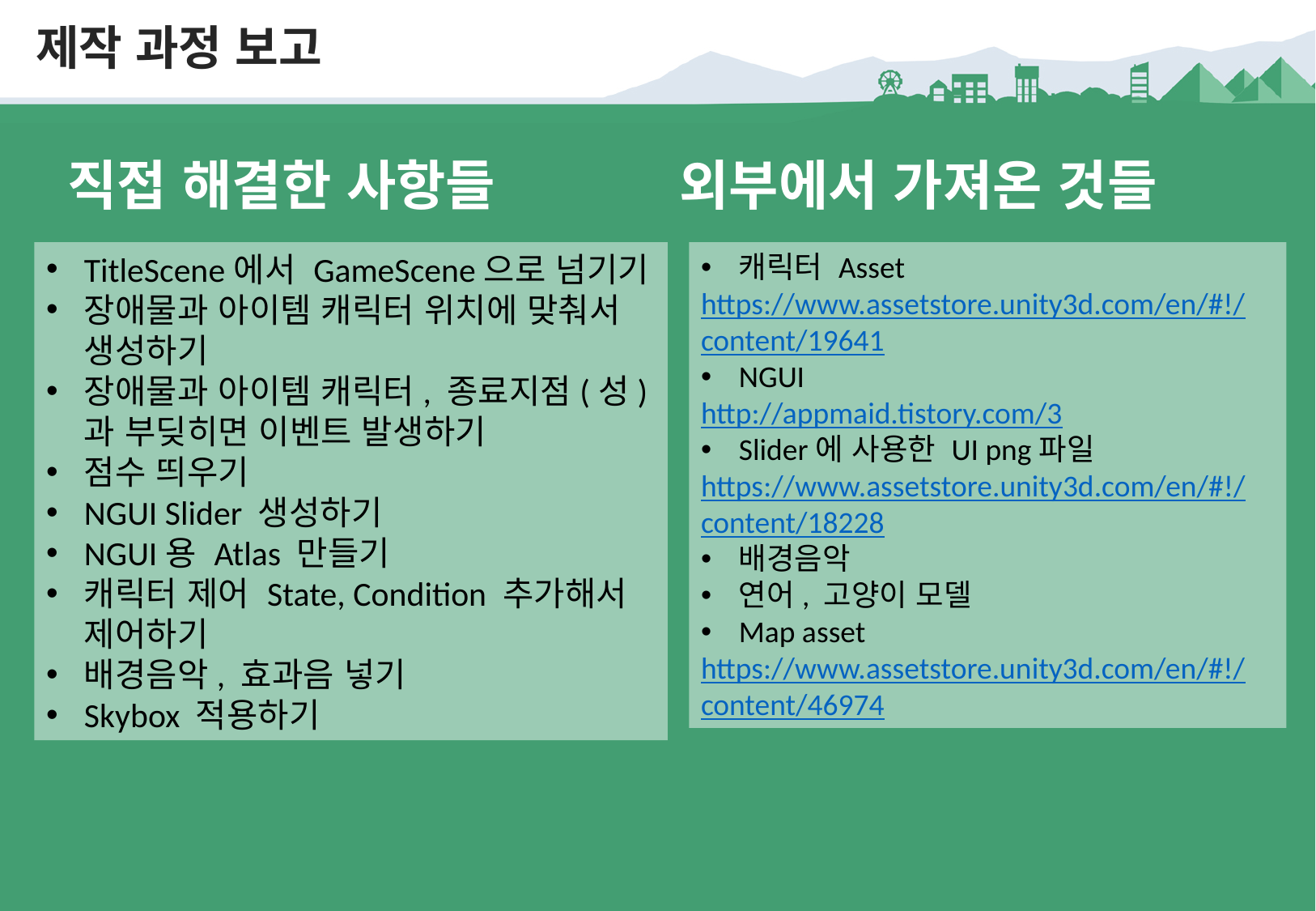

제작 과정 보고
외부에서 가져온 것들
직접 해결한 사항들
TitleScene에서 GameScene으로 넘기기
장애물과 아이템 캐릭터 위치에 맞춰서 생성하기
장애물과 아이템 캐릭터, 종료지점(성)과 부딪히면 이벤트 발생하기
점수 띄우기
NGUI Slider 생성하기
NGUI용 Atlas 만들기
캐릭터 제어 State, Condition 추가해서 제어하기
배경음악, 효과음 넣기
Skybox 적용하기
캐릭터 Asset
https://www.assetstore.unity3d.com/en/#!/content/19641
NGUI
http://appmaid.tistory.com/3
Slider에 사용한 UI png파일
https://www.assetstore.unity3d.com/en/#!/content/18228
배경음악
연어, 고양이 모델
Map asset
https://www.assetstore.unity3d.com/en/#!/content/46974